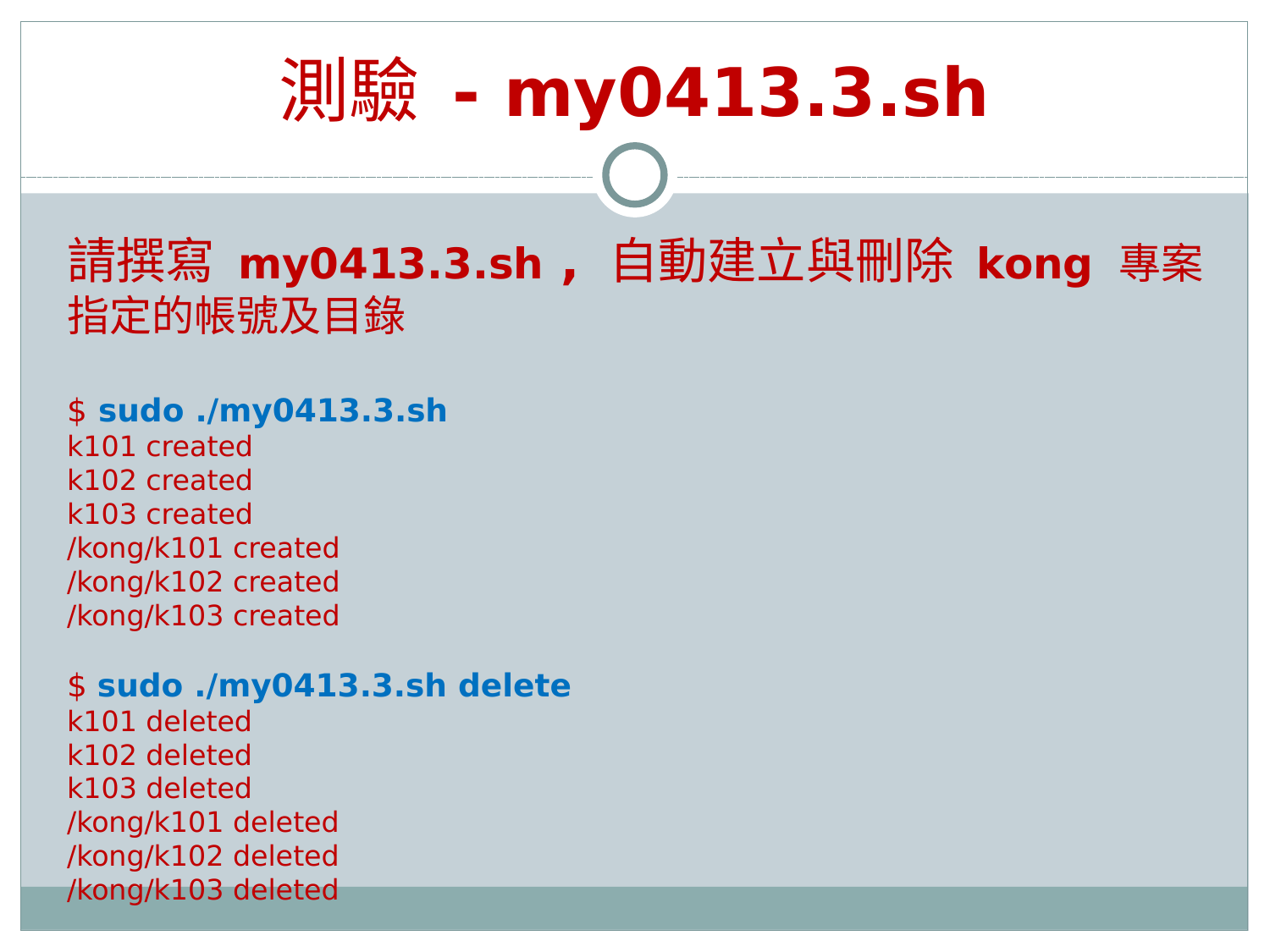

# 測驗 - my0413.3.sh
請撰寫 my0413.3.sh , 自動建立與刪除 kong 專案指定的帳號及目錄

$ sudo ./my0413.3.sh
k101 created
k102 created
k103 created
/kong/k101 created
/kong/k102 created
/kong/k103 created

$ sudo ./my0413.3.sh delete
k101 deleted
k102 deleted
k103 deleted
/kong/k101 deleted
/kong/k102 deleted
/kong/k103 deleted